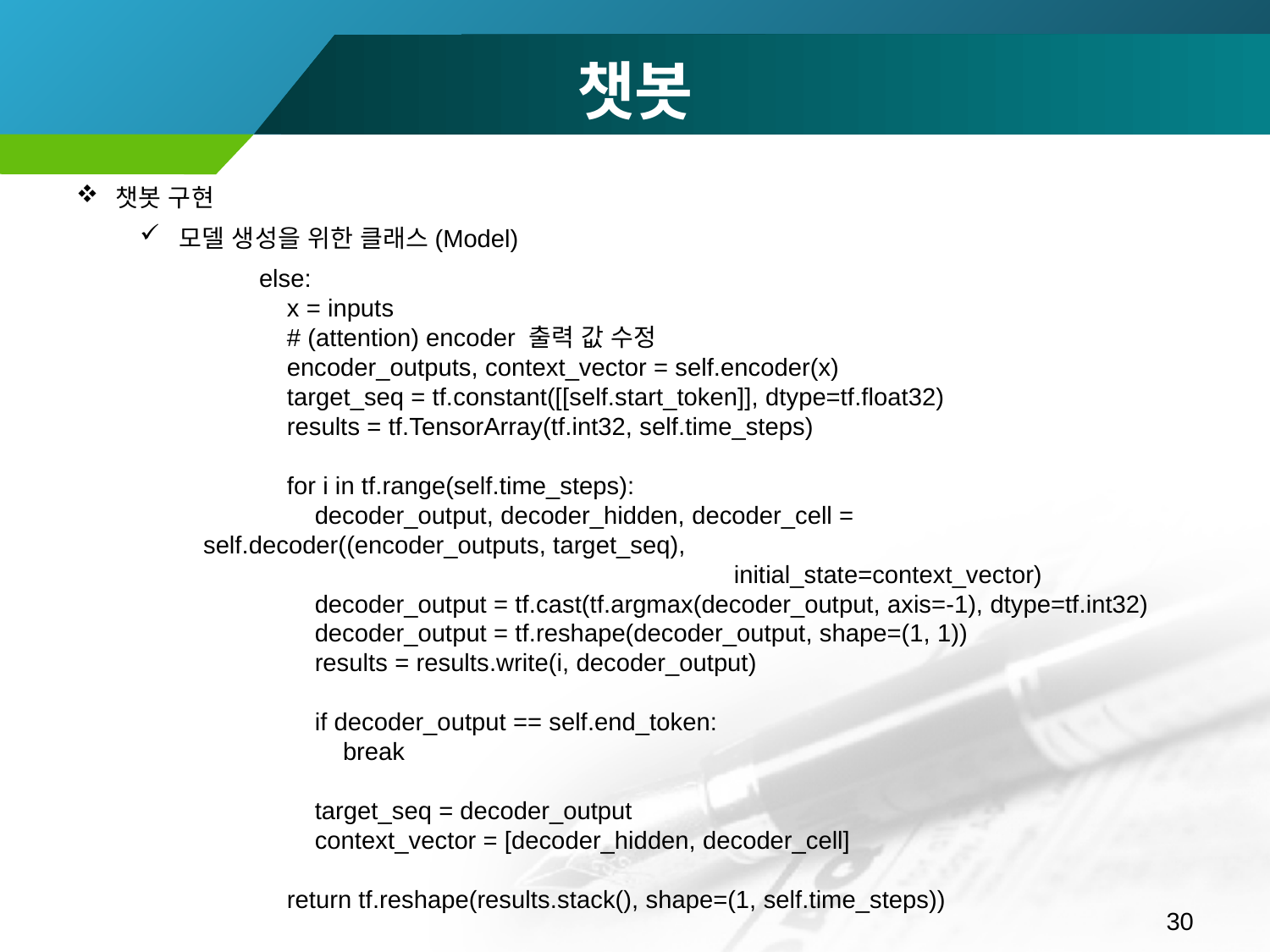

챗봇
챗봇 구현
모델 생성을 위한 클래스(Model)
        else:
            x = inputs
            # (attention) encoder 출력 값 수정
            encoder_outputs, context_vector = self.encoder(x)
            target_seq = tf.constant([[self.start_token]], dtype=tf.float32)
            results = tf.TensorArray(tf.int32, self.time_steps)

            for i in tf.range(self.time_steps):
                decoder_output, decoder_hidden, decoder_cell = self.decoder((encoder_outputs, target_seq),
                                                                            initial_state=context_vector)
                decoder_output = tf.cast(tf.argmax(decoder_output, axis=-1), dtype=tf.int32)
                decoder_output = tf.reshape(decoder_output, shape=(1, 1))
                results = results.write(i, decoder_output)

                if decoder_output == self.end_token:
                    break

                target_seq = decoder_output
                context_vector = [decoder_hidden, decoder_cell]

            return tf.reshape(results.stack(), shape=(1, self.time_steps))
30